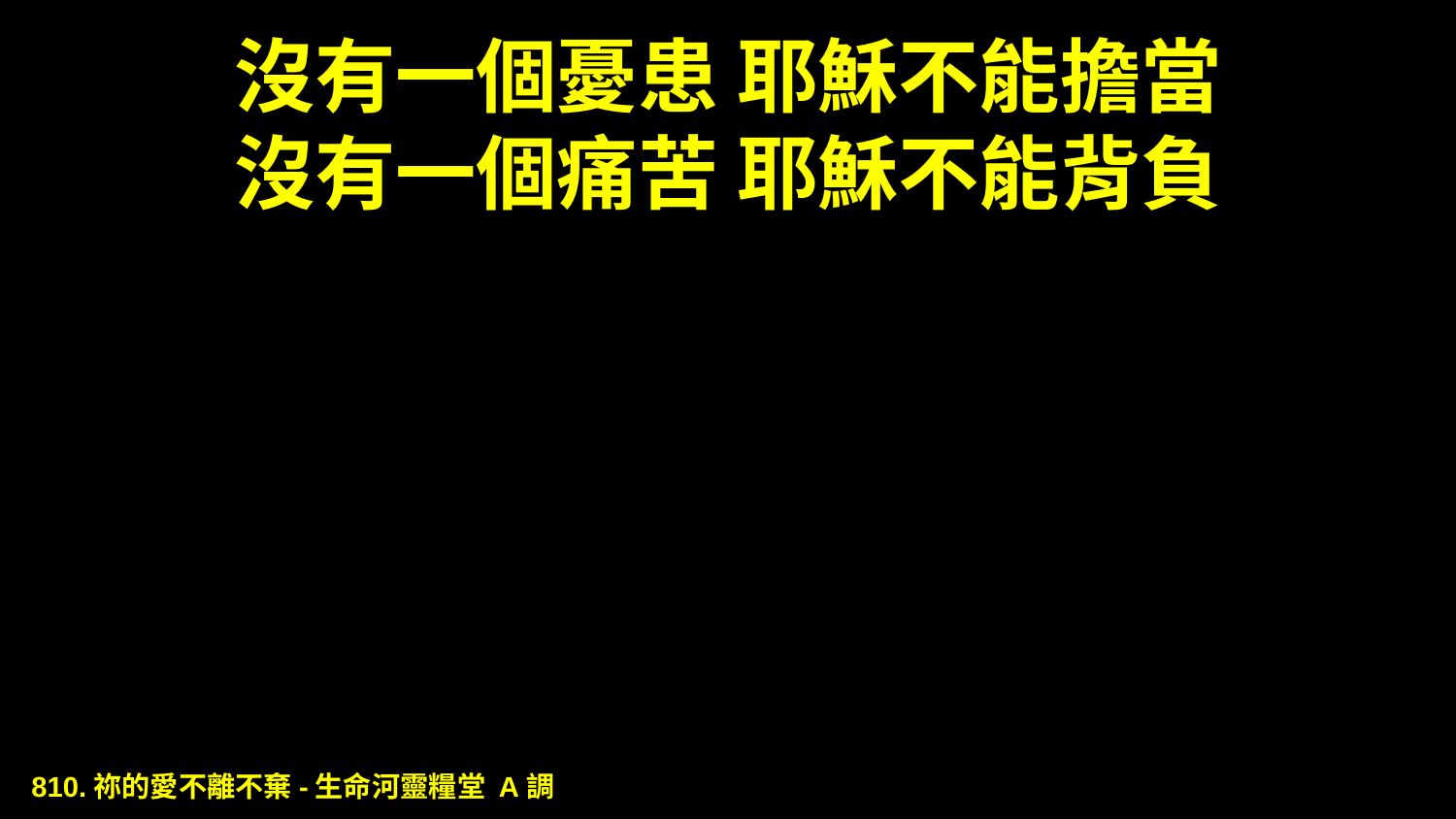

# 沒有一個憂患 耶穌不能擔當 沒有一個痛苦 耶穌不能背負
810.祢的愛不離不棄-生命河靈糧堂 A調